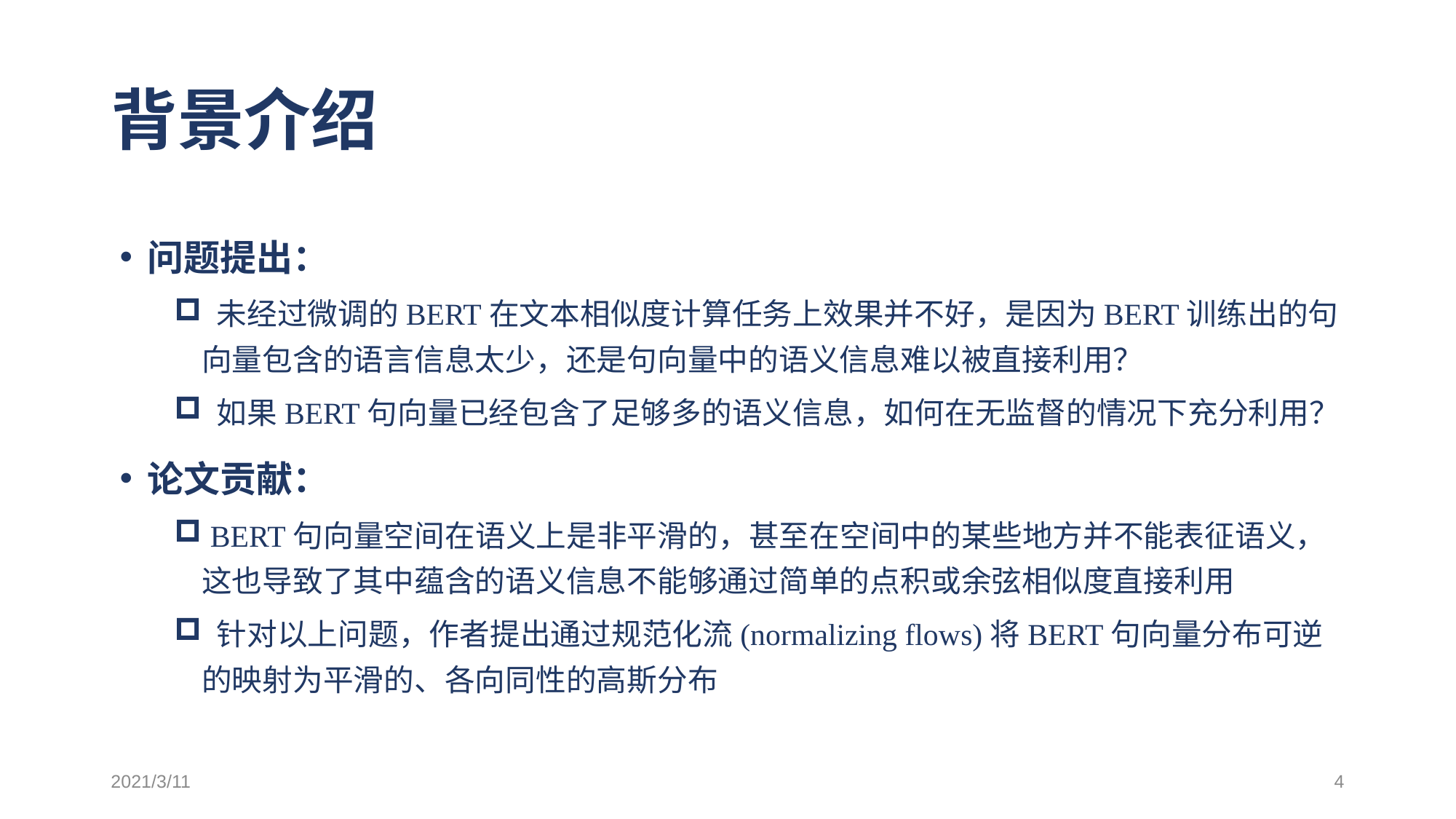

# 背景介绍
问题提出：
 未经过微调的BERT在文本相似度计算任务上效果并不好，是因为BERT训练出的句向量包含的语言信息太少，还是句向量中的语义信息难以被直接利用？
 如果BERT句向量已经包含了足够多的语义信息，如何在无监督的情况下充分利用？
论文贡献：
 BERT句向量空间在语义上是非平滑的，甚至在空间中的某些地方并不能表征语义，这也导致了其中蕴含的语义信息不能够通过简单的点积或余弦相似度直接利用
 针对以上问题，作者提出通过规范化流(normalizing flows)将BERT句向量分布可逆的映射为平滑的、各向同性的高斯分布
2021/3/11
4